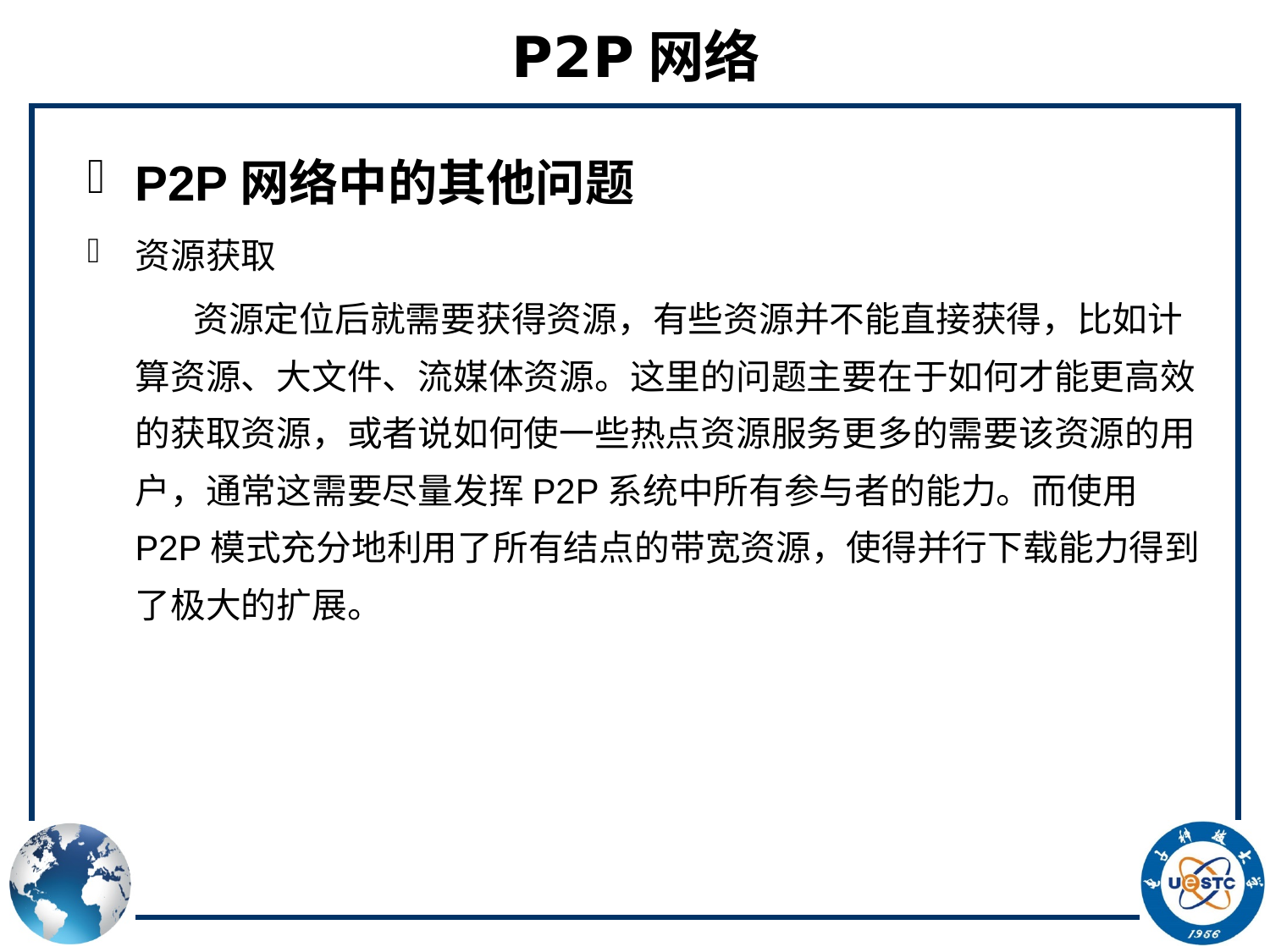

# P2P网络
P2P网络中的其他问题
资源获取
　　　资源定位后就需要获得资源，有些资源并不能直接获得，比如计算资源、大文件、流媒体资源。这里的问题主要在于如何才能更高效的获取资源，或者说如何使一些热点资源服务更多的需要该资源的用户，通常这需要尽量发挥P2P系统中所有参与者的能力。而使用P2P模式充分地利用了所有结点的带宽资源，使得并行下载能力得到了极大的扩展。